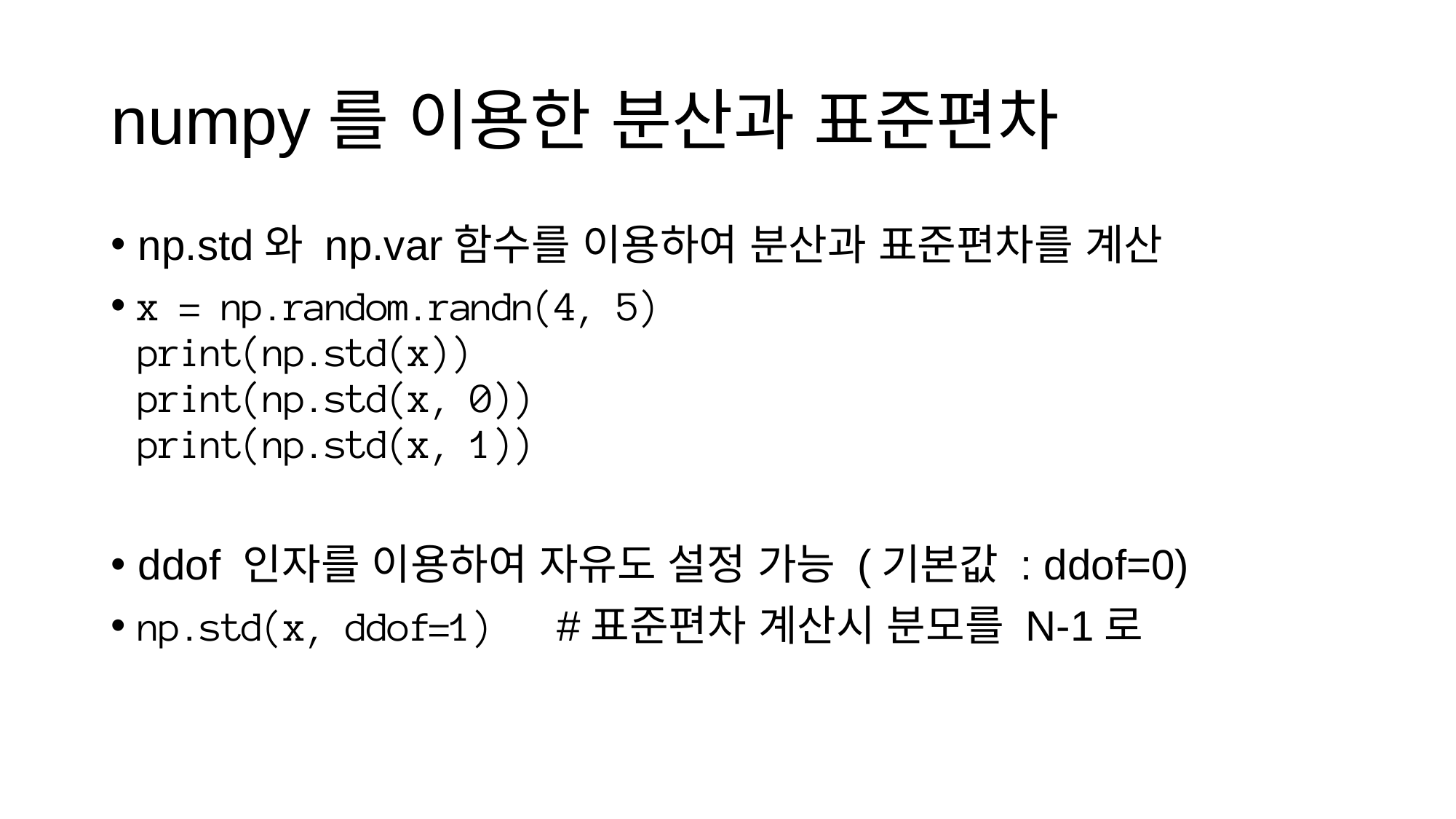

# numpy를 이용한 분산과 표준편차
np.std와 np.var함수를 이용하여 분산과 표준편차를 계산
x = np.random.randn(4, 5)
print(np.std(x))
print(np.std(x, 0))
print(np.std(x, 1))

ddof 인자를 이용하여 자유도 설정 가능 (기본값 : ddof=0)
np.std(x, ddof=1)   #표준편차 계산시 분모를 N-1로